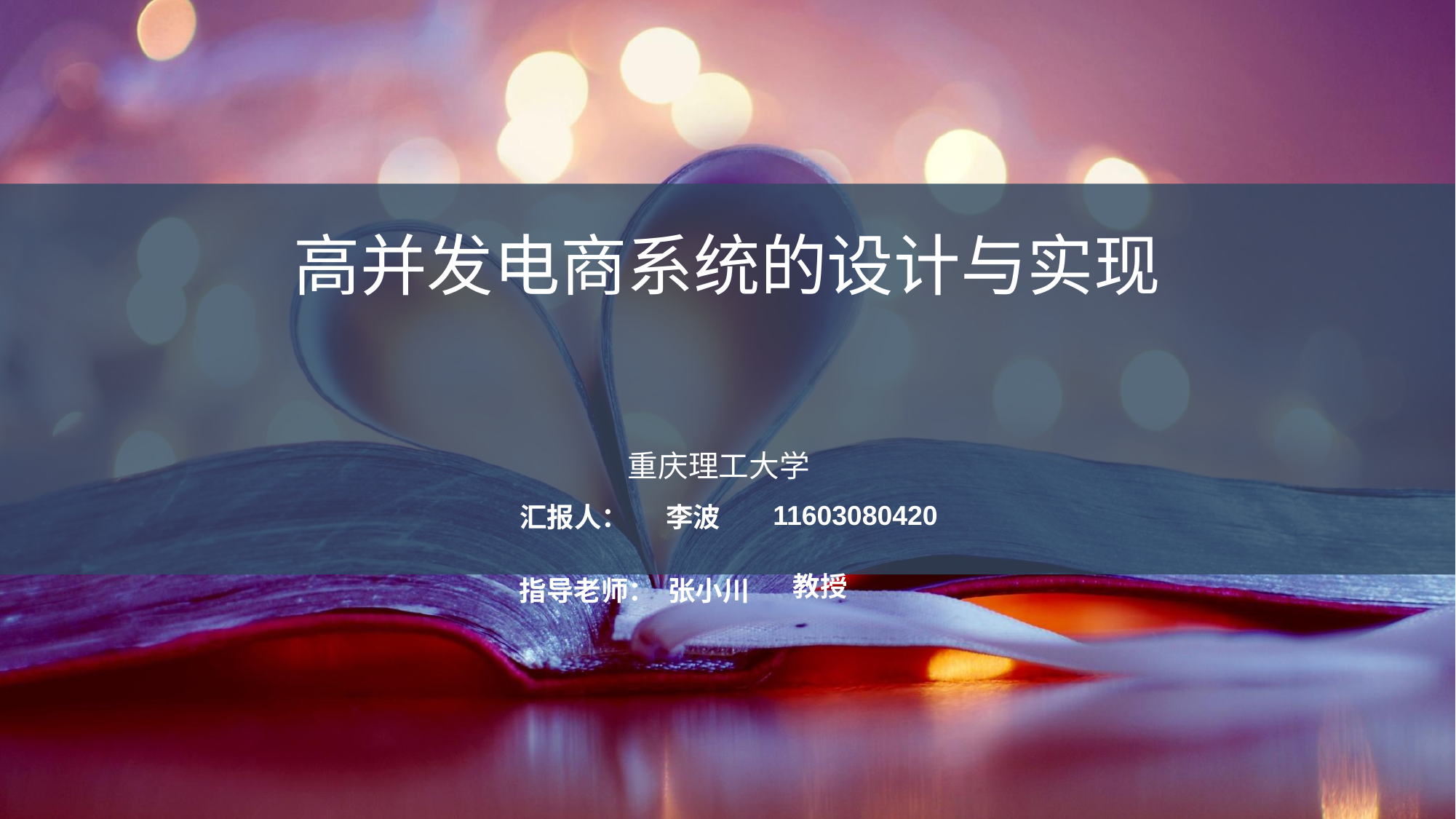

高并发电商系统的设计与实现
       重庆理工大学
11603080420
汇报人：      李波
教授
指导老师：  张小川